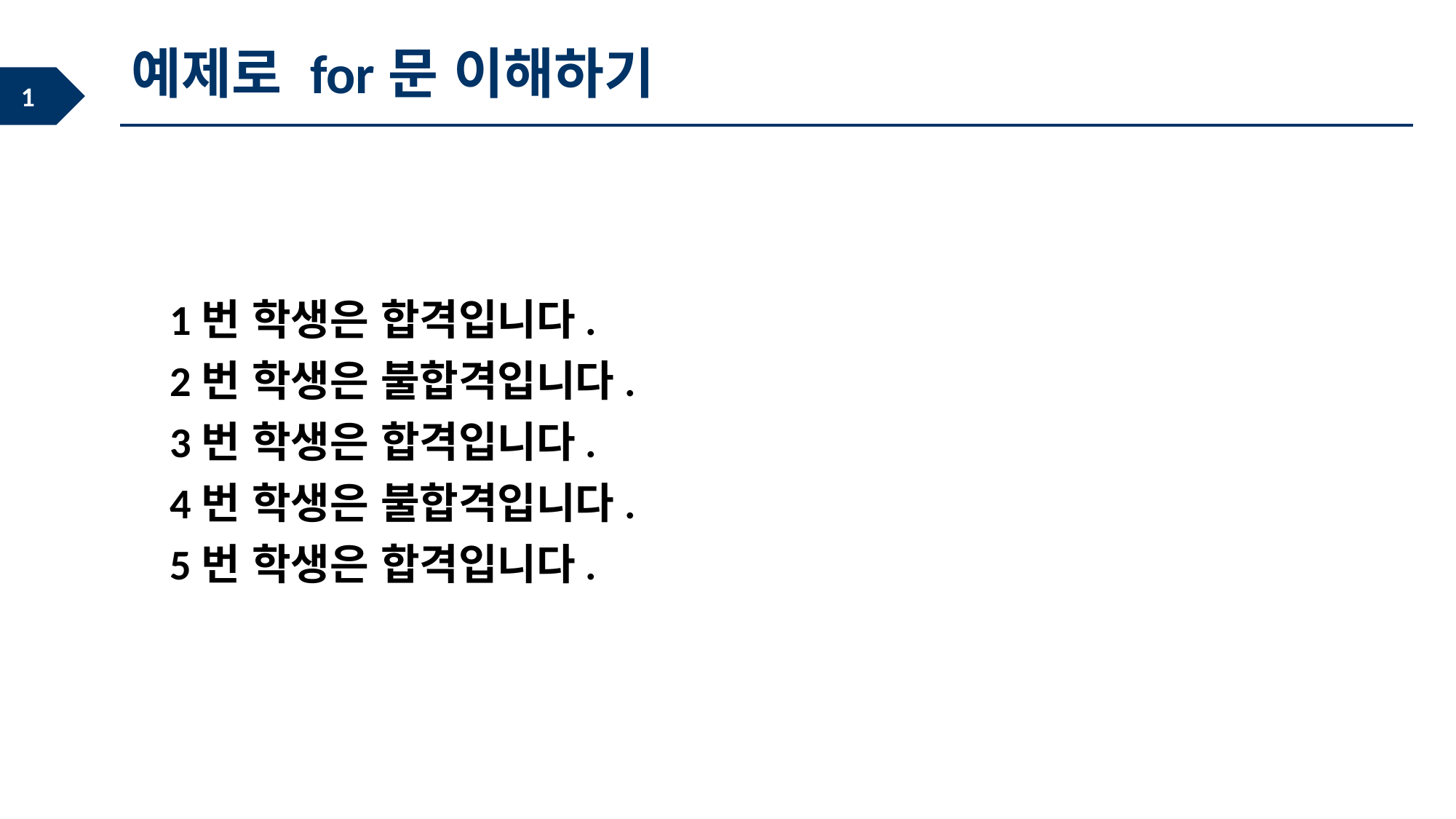

예제로 for문 이해하기
1번 학생은 합격입니다.
2번 학생은 불합격입니다.
3번 학생은 합격입니다.
4번 학생은 불합격입니다.
5번 학생은 합격입니다.